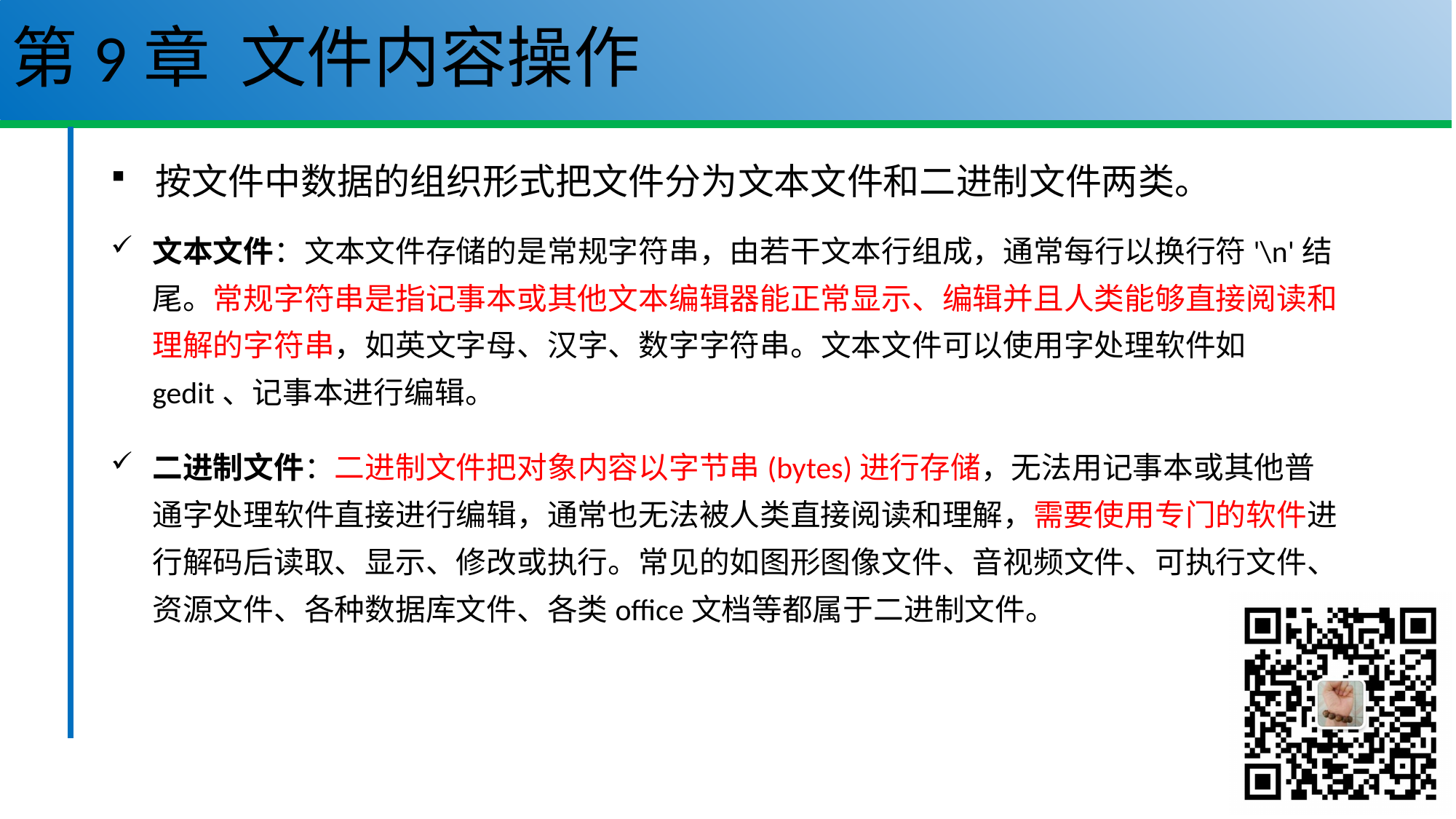

# 第9章  文件内容操作
按文件中数据的组织形式把文件分为文本文件和二进制文件两类。
文本文件：文本文件存储的是常规字符串，由若干文本行组成，通常每行以换行符'\n'结尾。常规字符串是指记事本或其他文本编辑器能正常显示、编辑并且人类能够直接阅读和理解的字符串，如英文字母、汉字、数字字符串。文本文件可以使用字处理软件如gedit、记事本进行编辑。
二进制文件：二进制文件把对象内容以字节串(bytes)进行存储，无法用记事本或其他普通字处理软件直接进行编辑，通常也无法被人类直接阅读和理解，需要使用专门的软件进行解码后读取、显示、修改或执行。常见的如图形图像文件、音视频文件、可执行文件、资源文件、各种数据库文件、各类office文档等都属于二进制文件。
3